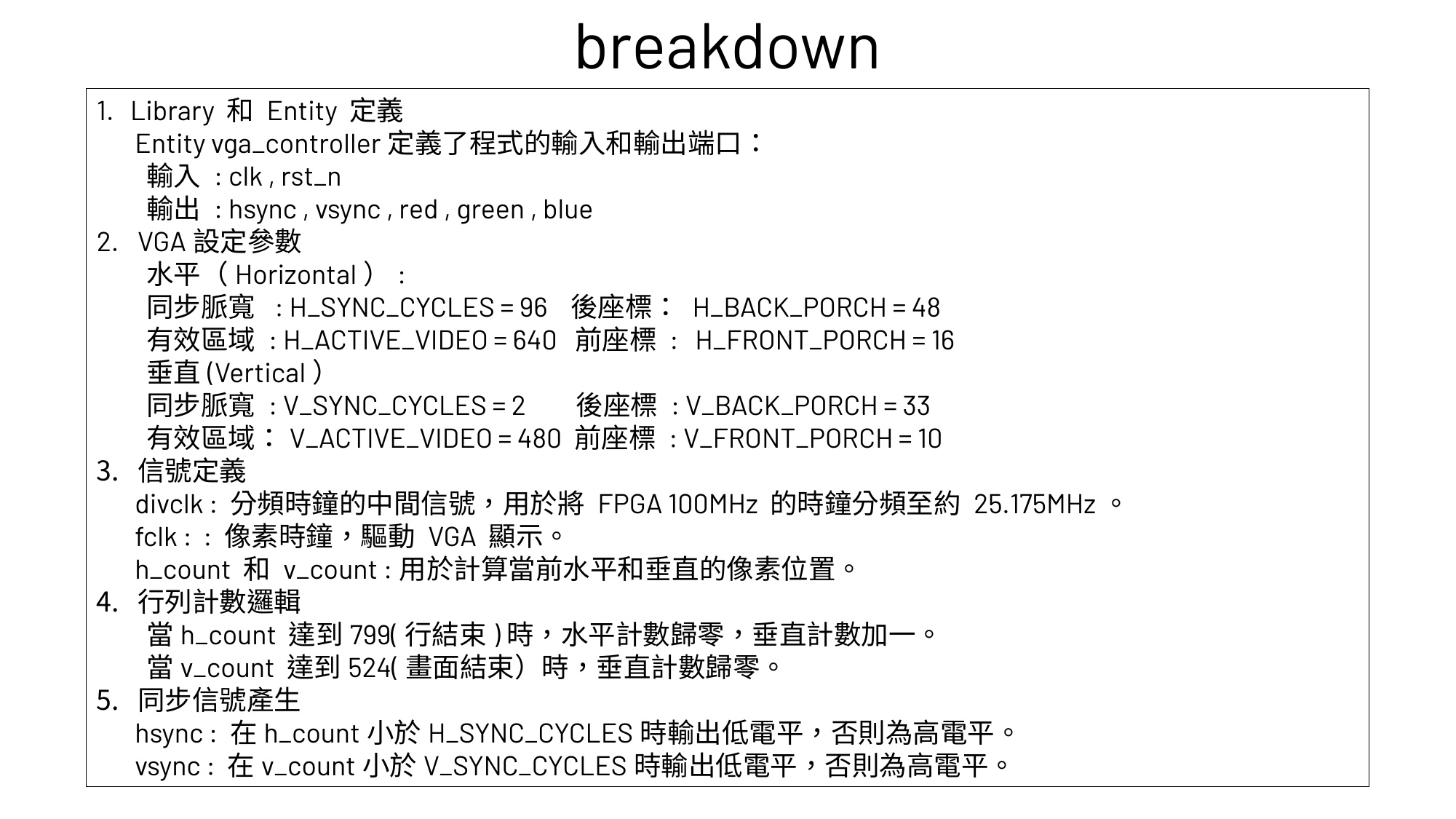

# breakdown
1.   Library 和 Entity 定義
       Entity vga_controller定義了程式的輸入和輸出端口：
       輸入 : clk , rst_n
       輸出 : hsync , vsync , red , green , blue
VGA設定參數
       水平（Horizontal）:
       同步脈寬  : H_SYNC_CYCLES = 96   後座標： H_BACK_PORCH = 48
       有效區域 : H_ACTIVE_VIDEO = 640  前座標 :   H_FRONT_PORCH = 16
       垂直(Vertical）
       同步脈寬 : V_SYNC_CYCLES = 2        後座標 : V_BACK_PORCH = 33
       有效區域：V_ACTIVE_VIDEO = 480 前座標 : V_FRONT_PORCH = 10
信號定義
       divclk : 分頻時鐘的中間信號，用於將 FPGA 100MHz 的時鐘分頻至約 25.175MHz。
       fclk :  : 像素時鐘，驅動 VGA 顯示。
       h_count 和 v_count :用於計算當前水平和垂直的像素位置。
行列計數邏輯
       當h_count 達到799(行結束)時，水平計數歸零，垂直計數加一。
       當v_count 達到524(畫面結束）時，垂直計數歸零。
同步信號產生
       hsync : 在h_count小於H_SYNC_CYCLES時輸出低電平，否則為高電平。
       vsync : 在v_count小於V_SYNC_CYCLES時輸出低電平，否則為高電平。